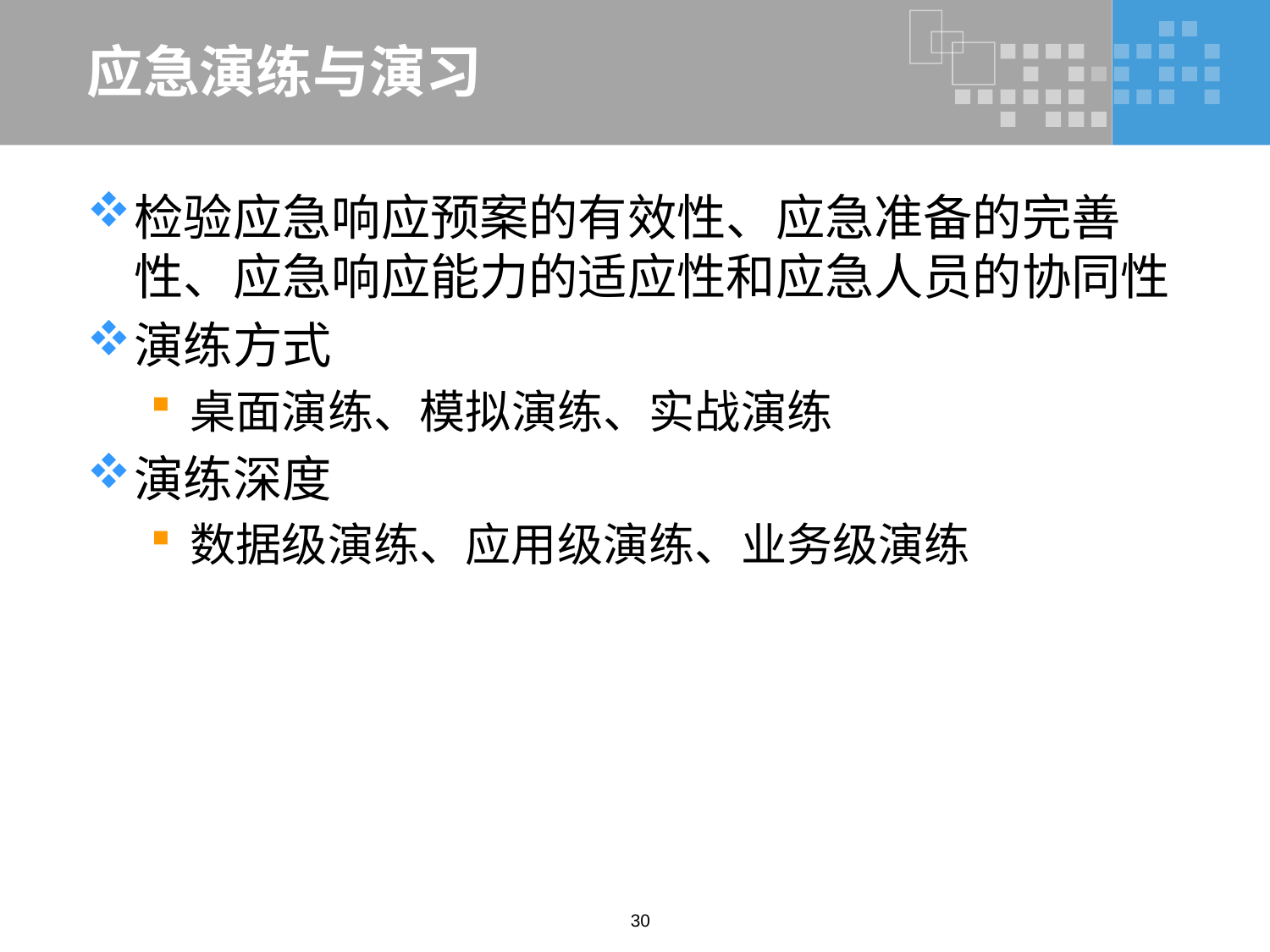

# 应急演练与演习
检验应急响应预案的有效性、应急准备的完善性、应急响应能力的适应性和应急人员的协同性
演练方式
桌面演练、模拟演练、实战演练
演练深度
数据级演练、应用级演练、业务级演练

30